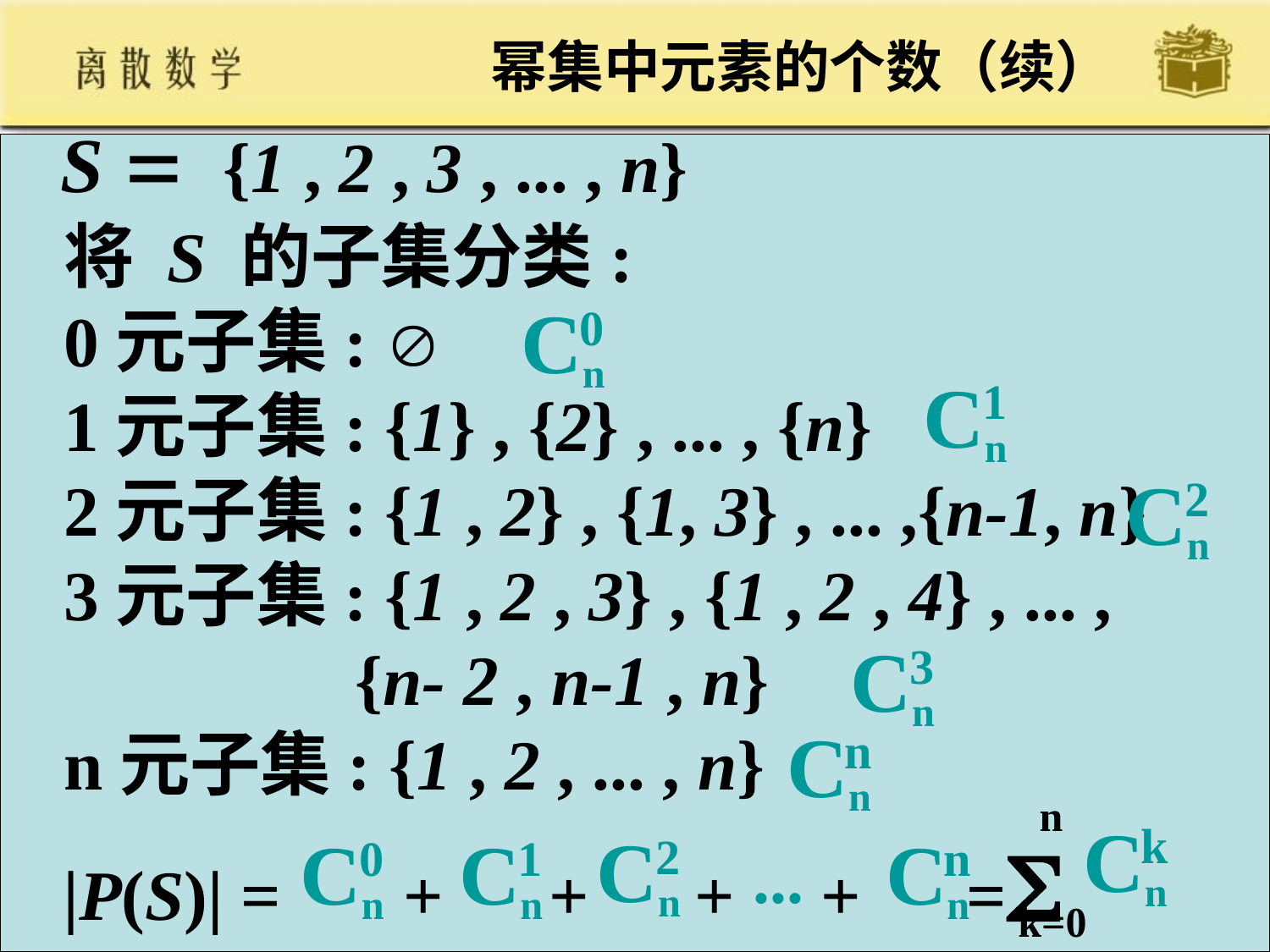

# 幂集中元素的个数（续）
S = {1 , 2 , 3 , ... , n}

将 S 的子集分类:
0元子集: ∅
1元子集: {1} , {2} , ... , {n}
2元子集: {1 , 2} , {1, 3} , ... ,{n-1, n}
3元子集: {1 , 2 , 3} , {1 , 2 , 4} , ... ,   {n- 2 , n-1 , n}
n元子集: {1 , 2 , ... , n}
|P(S)| =       +      +      + ... +      =Σ
Cn
0
Cn
1
Cn
2
Cn
3
Cn
n
n
Cn
k
Cn
2
Cn
0
Cn
1
Cn
n
13
k=0